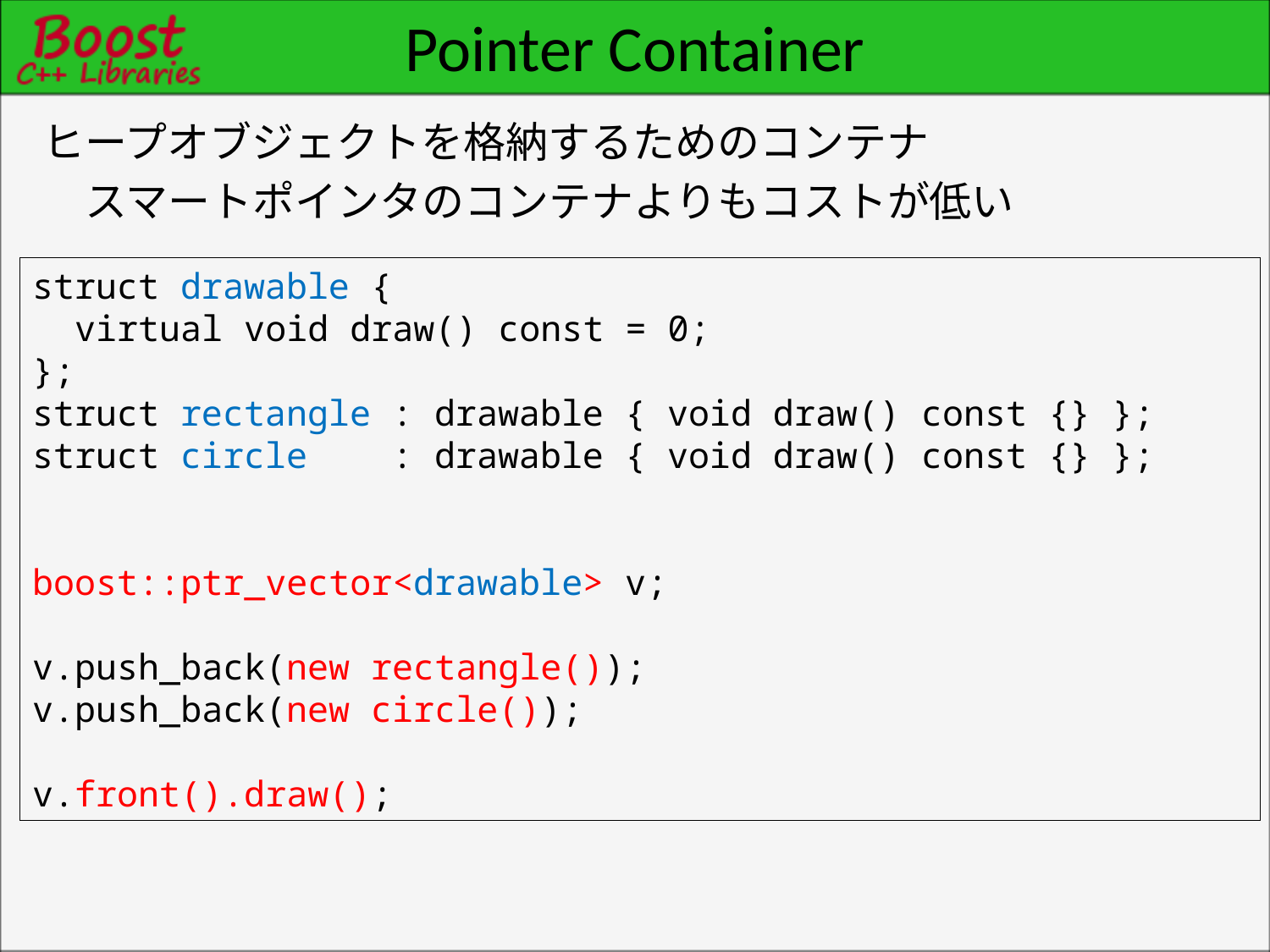

# Pointer Container
ヒープオブジェクトを格納するためのコンテナ
　スマートポインタのコンテナよりもコストが低い
struct drawable {
  virtual void draw() const = 0;
};
struct rectangle : drawable { void draw() const {} };
struct circle    : drawable { void draw() const {} };

boost::ptr_vector<drawable> v;

v.push_back(new rectangle());
v.push_back(new circle());

v.front().draw();